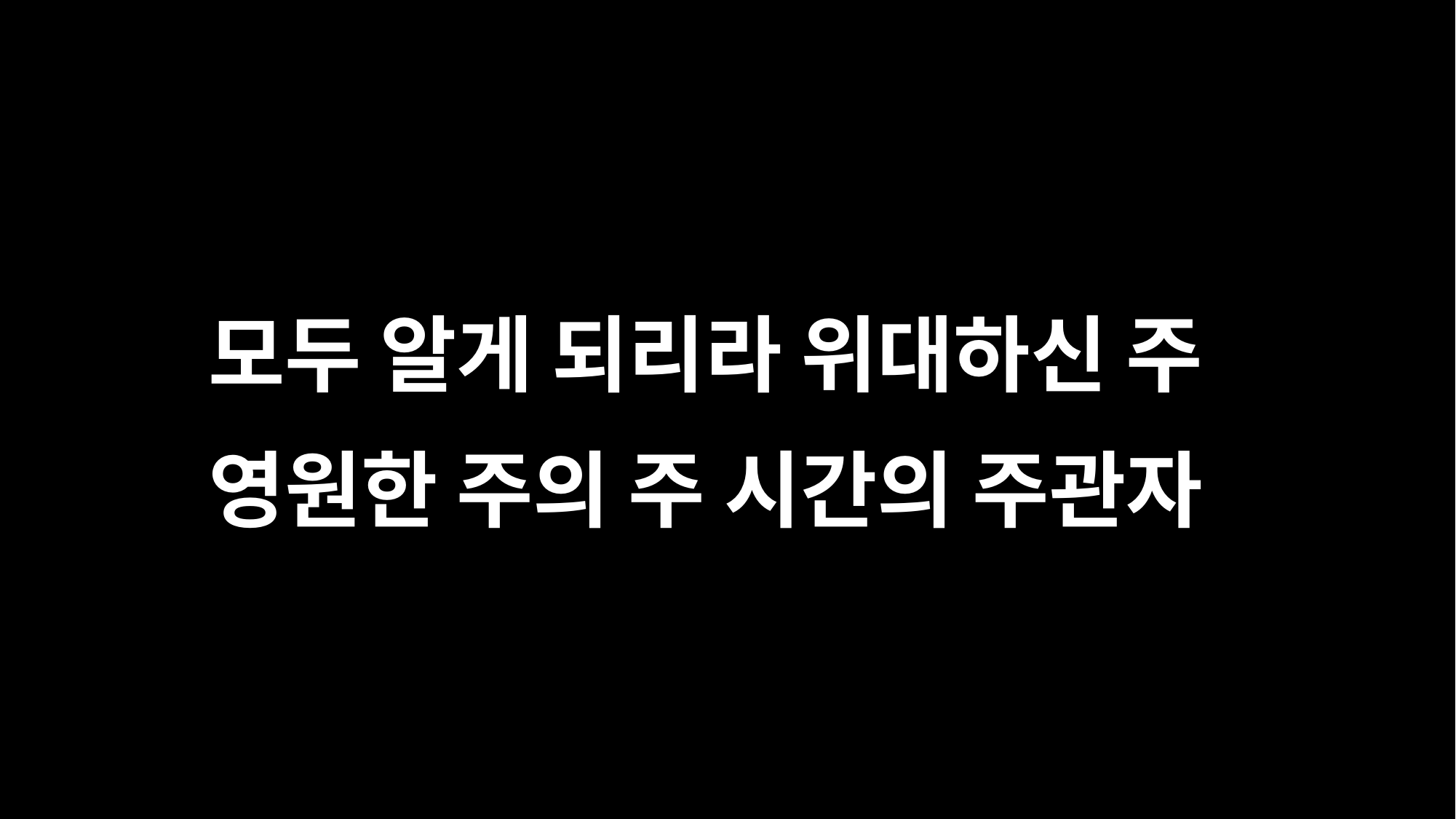

모두 알게 되리라 위대하신 주
영원한 주의 주 시간의 주관자